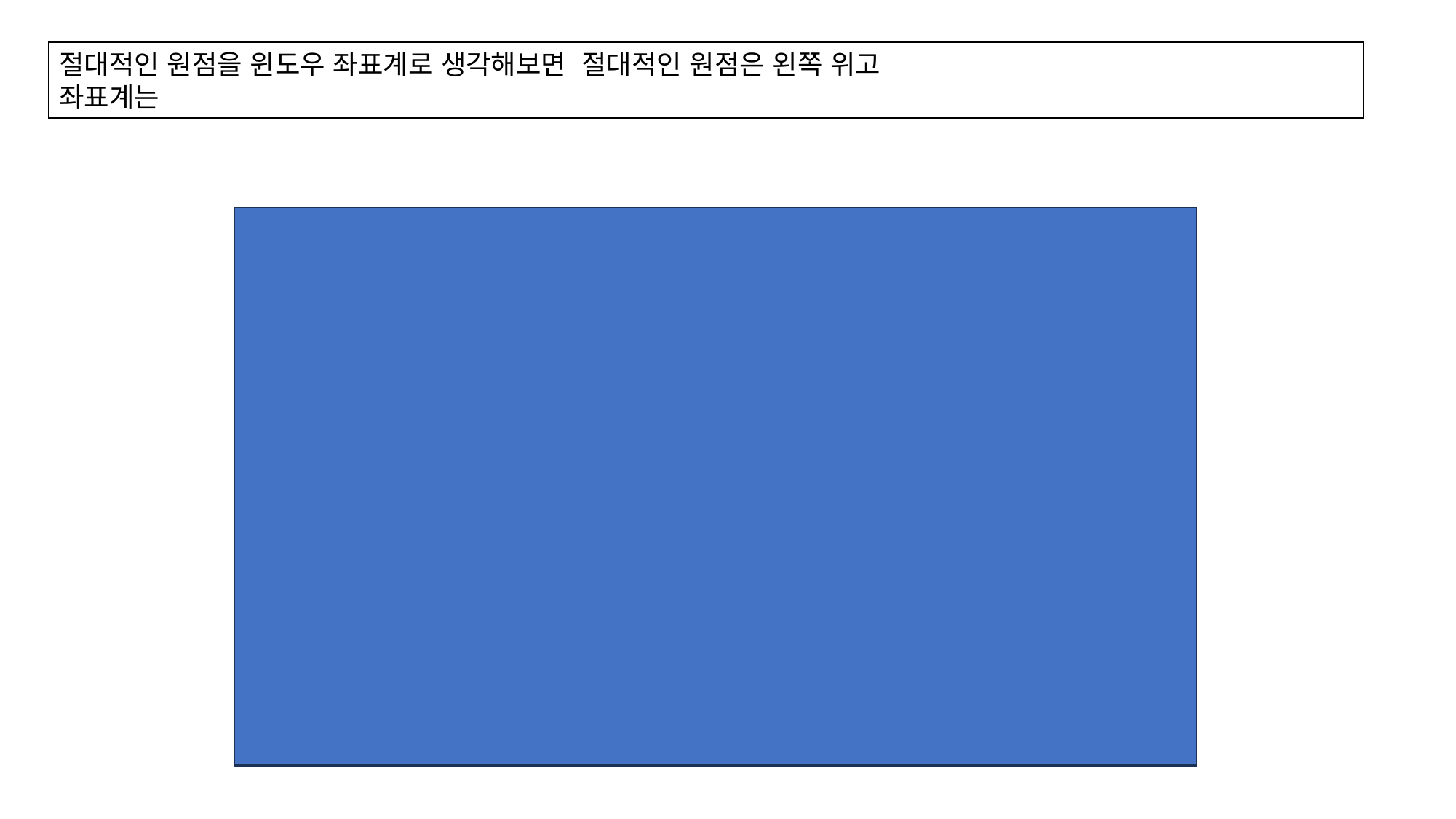

절대적인 원점을 윈도우 좌표계로 생각해보면  절대적인 원점은 왼쪽 위고
좌표계는